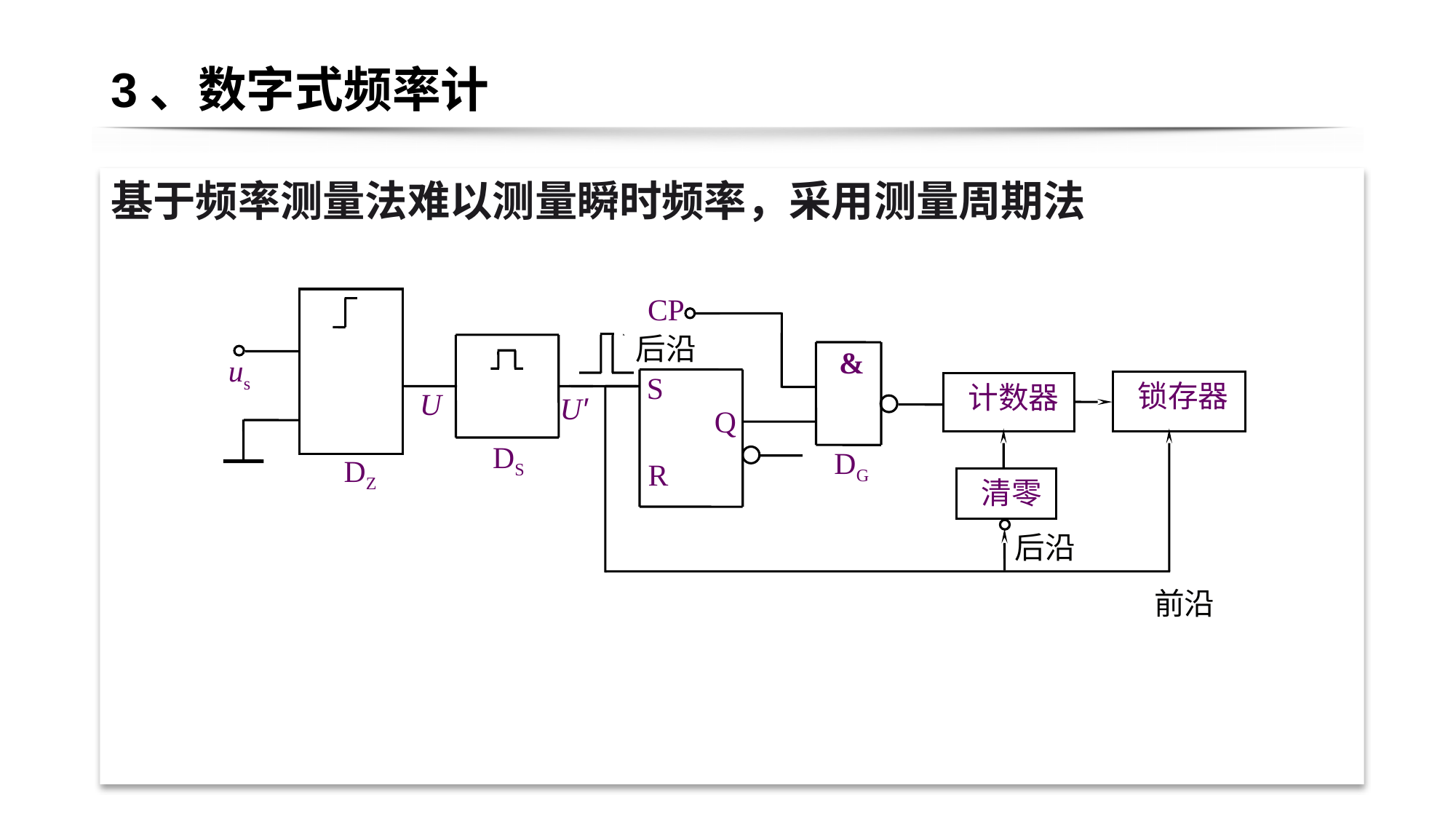

# 3、数字式频率计
基于频率测量法难以测量瞬时频率，采用测量周期法

CP

后沿

&

us

S

 锁存器

 计数器
U

U′

Q

DS
DG

DZ

R

 清零

后沿

前沿